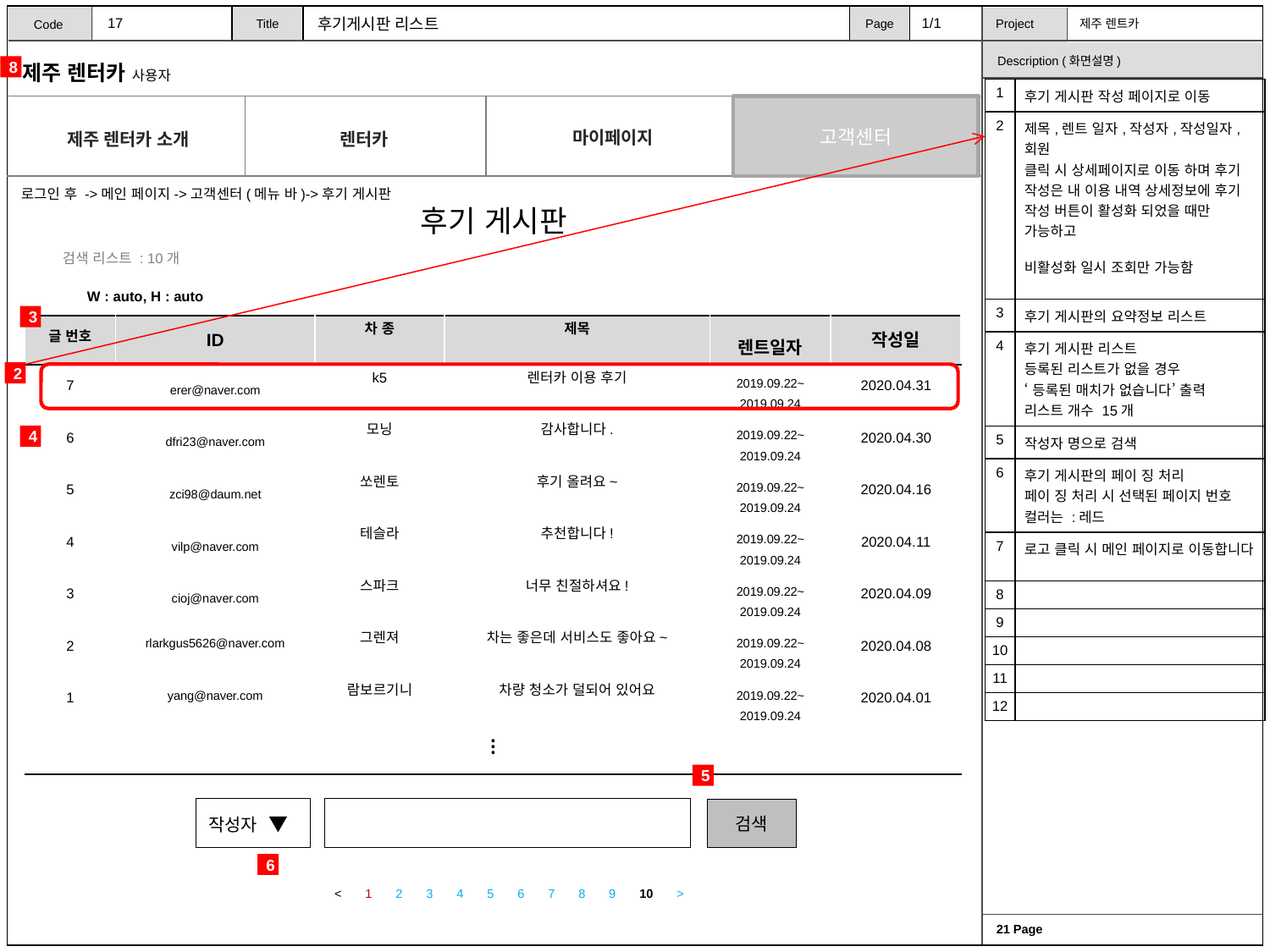

17
1/1
후기게시판 리스트
8
| 1 | 후기 게시판 작성 페이지로 이동 |
| --- | --- |
| 2 | 제목,렌트 일자,작성자,작성일자,회원 클릭 시 상세페이지로 이동 하며 후기 작성은 내 이용 내역 상세정보에 후기 작성 버튼이 활성화 되었을 때만 가능하고 비활성화 일시 조회만 가능함 |
| 3 | 후기 게시판의 요약정보 리스트 |
| 4 | 후기 게시판 리스트 등록된 리스트가 없을 경우 ‘등록된 매치가 없습니다’ 출력 리스트 개수 15개 |
| 5 | 작성자 명으로 검색 |
| 6 | 후기 게시판의 페이 징 처리 페이 징 처리 시 선택된 페이지 번호 컬러는 :레드 |
| 7 | 로고 클릭 시 메인 페이지로 이동합니다 |
| 8 |  |
| 9 |  |
| 10 |  |
| 11 |  |
| 12 |  |
고객센터
로그인 후 ->메인 페이지->고객센터(메뉴 바)->후기 게시판
후기 게시판
검색 리스트 : 10개
W : auto, H : auto
3
| 글 번호 | ID | 차 종 | 제목 | 렌트일자 | 작성일 |
| --- | --- | --- | --- | --- | --- |
| 7 | erer@naver.com | k5 | 렌터카 이용 후기 | 2019.09.22~ 2019.09.24 | 2020.04.31 |
| 6 | dfri23@naver.com | 모닝 | 감사합니다. | 2019.09.22~ 2019.09.24 | 2020.04.30 |
| 5 | zci98@daum.net | 쏘렌토 | 후기 올려요~ | 2019.09.22~ 2019.09.24 | 2020.04.16 |
| 4 | vilp@naver.com | 테슬라 | 추천합니다! | 2019.09.22~ 2019.09.24 | 2020.04.11 |
| 3 | cioj@naver.com | 스파크 | 너무 친절하셔요! | 2019.09.22~ 2019.09.24 | 2020.04.09 |
| 2 | rlarkgus5626@naver.com | 그렌져 | 차는 좋은데 서비스도 좋아요~ | 2019.09.22~ 2019.09.24 | 2020.04.08 |
| 1 | yang@naver.com | 람보르기니 | 차량 청소가 덜되어 있어요 | 2019.09.22~ 2019.09.24 | 2020.04.01 |
| ፧ |  |  |  |  |  |
2

4
5
작성자  ▼

검색
6
<       1       2       3       4       5       6       7       8       9       10       >